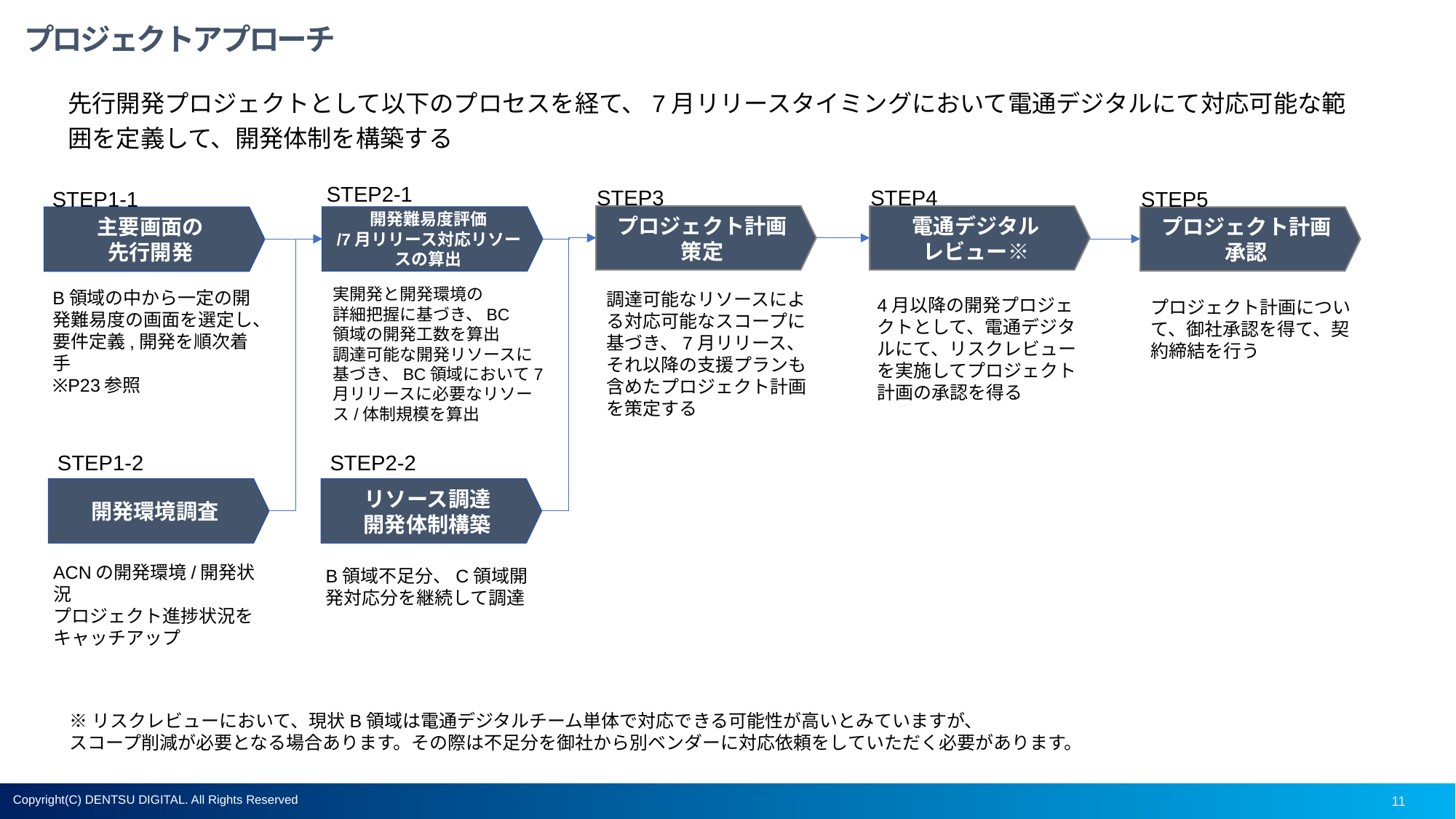

プロジェクトアプローチ
先行開発プロジェクトとして以下のプロセスを経て、7月リリースタイミングにおいて電通デジタルにて対応可能な範囲を定義して、開発体制を構築する
STEP2-1
STEP3
STEP4
STEP1-1
STEP5
プロジェクト計画
策定
電通デジタル
レビュー※
開発難易度評価
/7月リリース対応リソースの算出
プロジェクト計画
承認
主要画面の
先行開発
実開発と開発環境の
詳細把握に基づき、BC
領域の開発工数を算出
調達可能な開発リソースに基づき、BC領域において7月リリースに必要なリソース/体制規模を算出
B領域の中から一定の開発難易度の画面を選定し、要件定義,開発を順次着手
※P23参照
調達可能なリソースによる対応可能なスコープに基づき、7月リリース、それ以降の支援プランも含めたプロジェクト計画を策定する
4月以降の開発プロジェクトとして、電通デジタルにて、リスクレビューを実施してプロジェクト計画の承認を得る
プロジェクト計画について、御社承認を得て、契約締結を行う
STEP1-2
STEP2-2
開発環境調査
リソース調達
開発体制構築
ACNの開発環境/開発状況
プロジェクト進捗状況をキャッチアップ
B領域不足分、C領域開発対応分を継続して調達
※リスクレビューにおいて、現状B領域は電通デジタルチーム単体で対応できる可能性が高いとみていますが、
スコープ削減が必要となる場合あります。その際は不足分を御社から別ベンダーに対応依頼をしていただく必要があります。
11